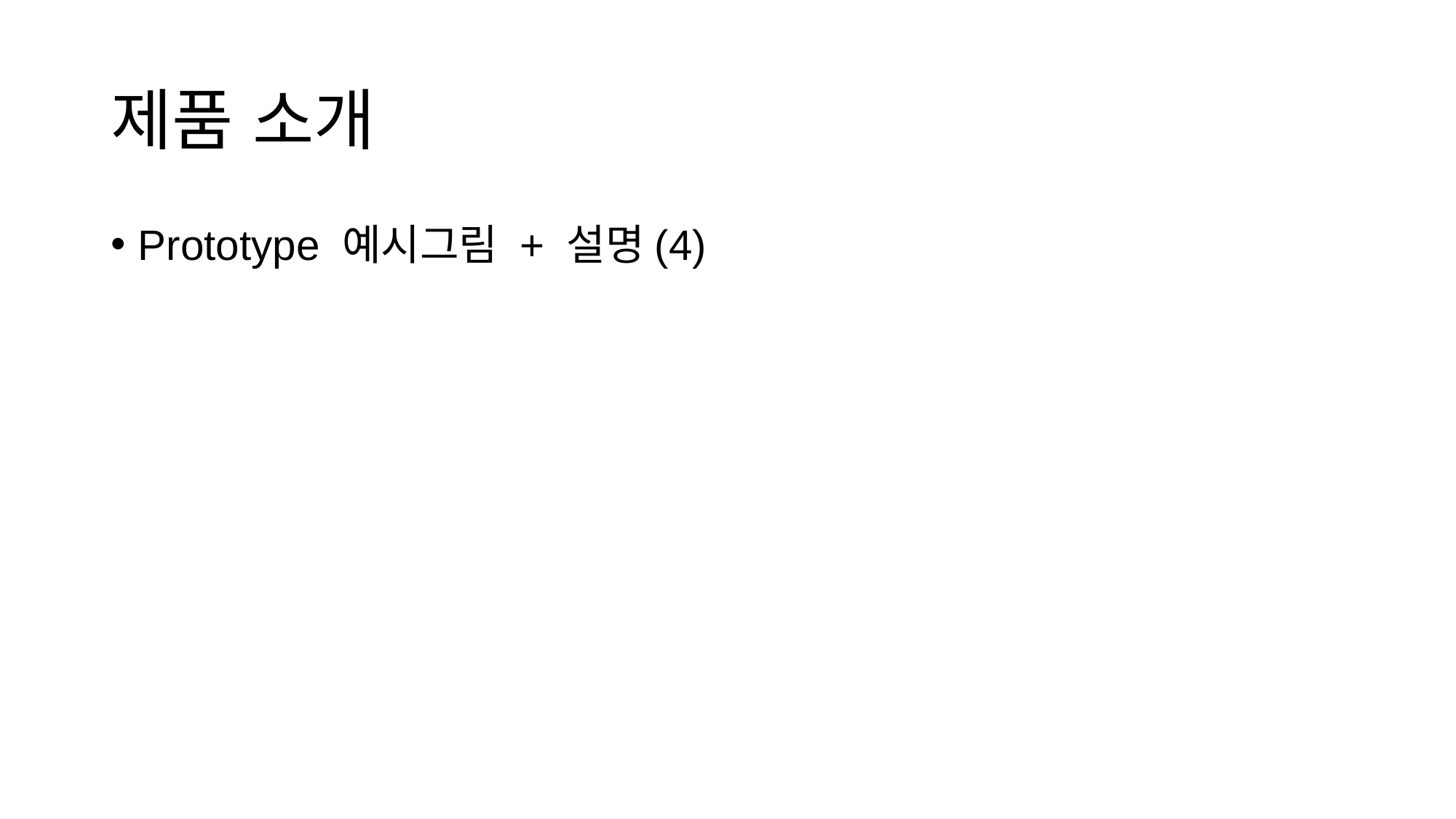

# 제품 소개
Prototype 예시그림 + 설명(4)